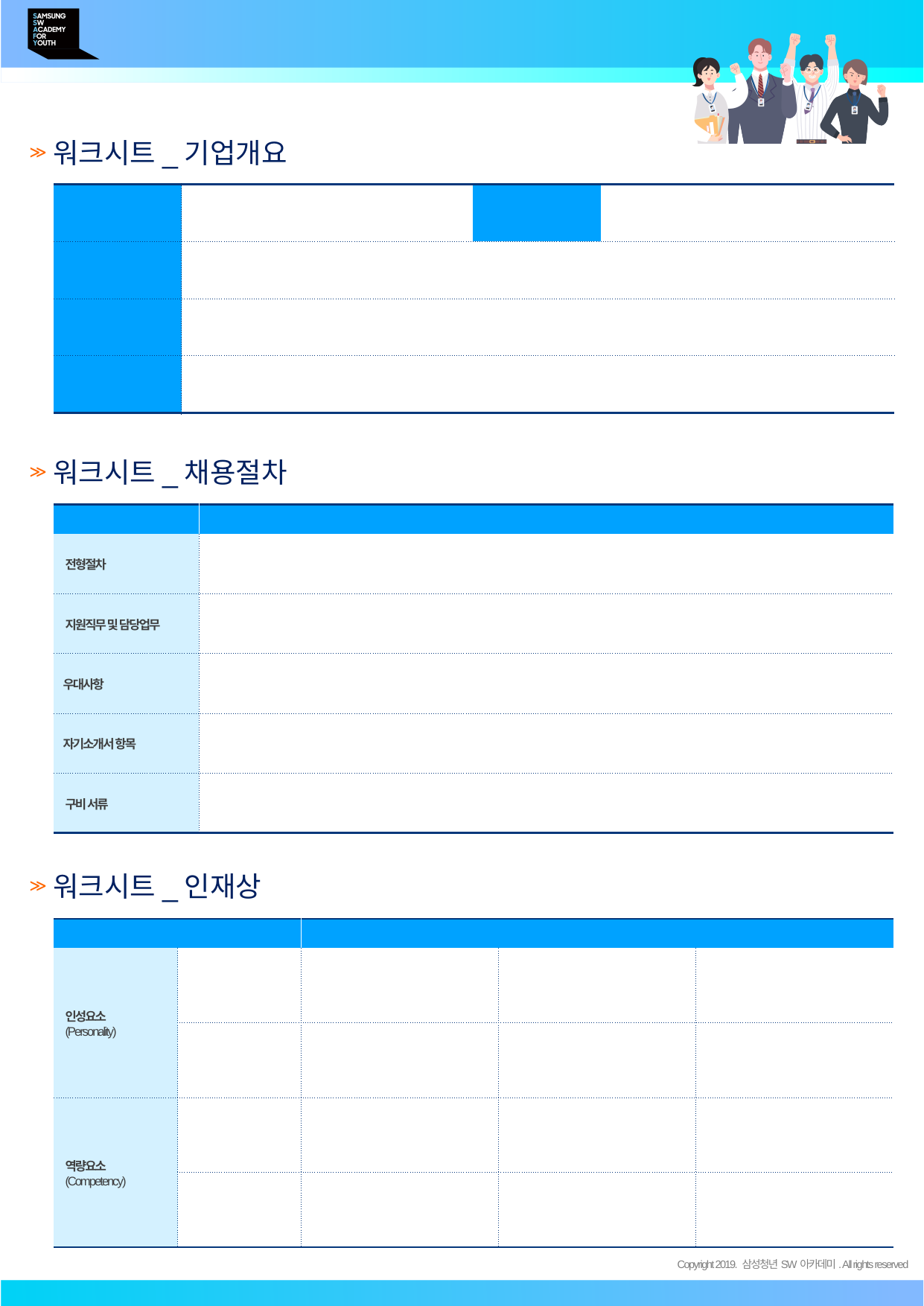

워크시트_기업개요
| 기업 |  | 이념 및 비전 |  |
| --- | --- | --- | --- |
| 사업분야/주요제품 |  |  |  |
| 기업 최근 뉴스 |  |  |  |
| CEO인사말/신년사 |  |  |  |
워크시트_채용절차
| 구분 | 세부내용 |
| --- | --- |
| 전형절차 |  |
| 지원직무 및 담당업무 |  |
| 우대사항 |  |
| 자기소개서 항목 |  |
| 구비 서류 |  |
워크시트_인재상
| 인재상 |  | 정의 | 나의 강점 및 관련 경험 |  |
| --- | --- | --- | --- | --- |
| 인성요소 (Personality) |  |  |  |  |
|  |  |  |  |  |
| 역량요소 (Competency) |  |  |  |  |
|  |  |  |  |  |